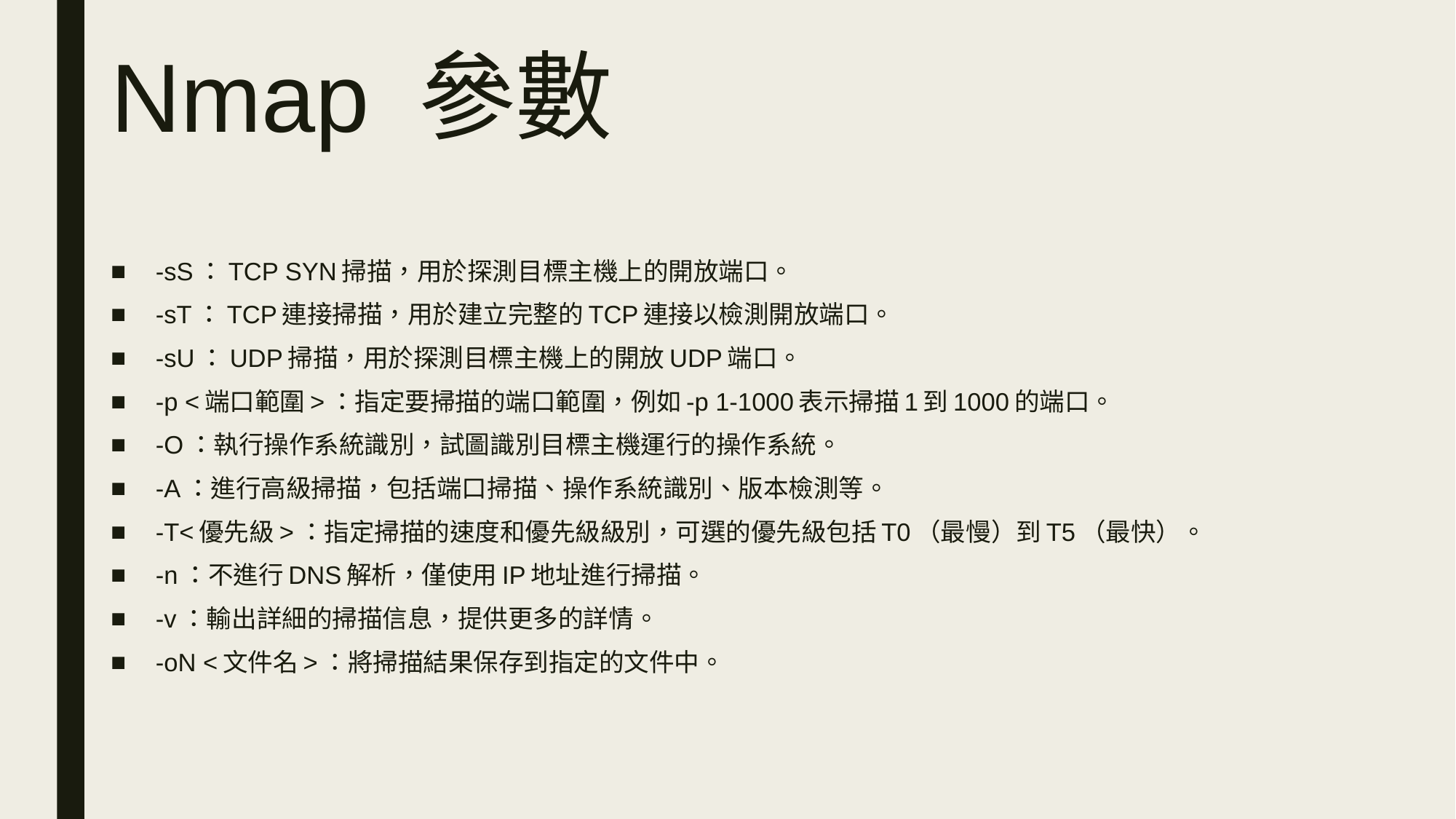

# Nmap 參數
-sS：TCP SYN掃描，用於探測目標主機上的開放端口。
-sT：TCP連接掃描，用於建立完整的TCP連接以檢測開放端口。
-sU：UDP掃描，用於探測目標主機上的開放UDP端口。
-p <端口範圍>：指定要掃描的端口範圍，例如-p 1-1000表示掃描1到1000的端口。
-O：執行操作系統識別，試圖識別目標主機運行的操作系統。
-A：進行高級掃描，包括端口掃描、操作系統識別、版本檢測等。
-T<優先級>：指定掃描的速度和優先級級別，可選的優先級包括T0（最慢）到T5（最快）。
-n：不進行DNS解析，僅使用IP地址進行掃描。
-v：輸出詳細的掃描信息，提供更多的詳情。
-oN <文件名>：將掃描結果保存到指定的文件中。